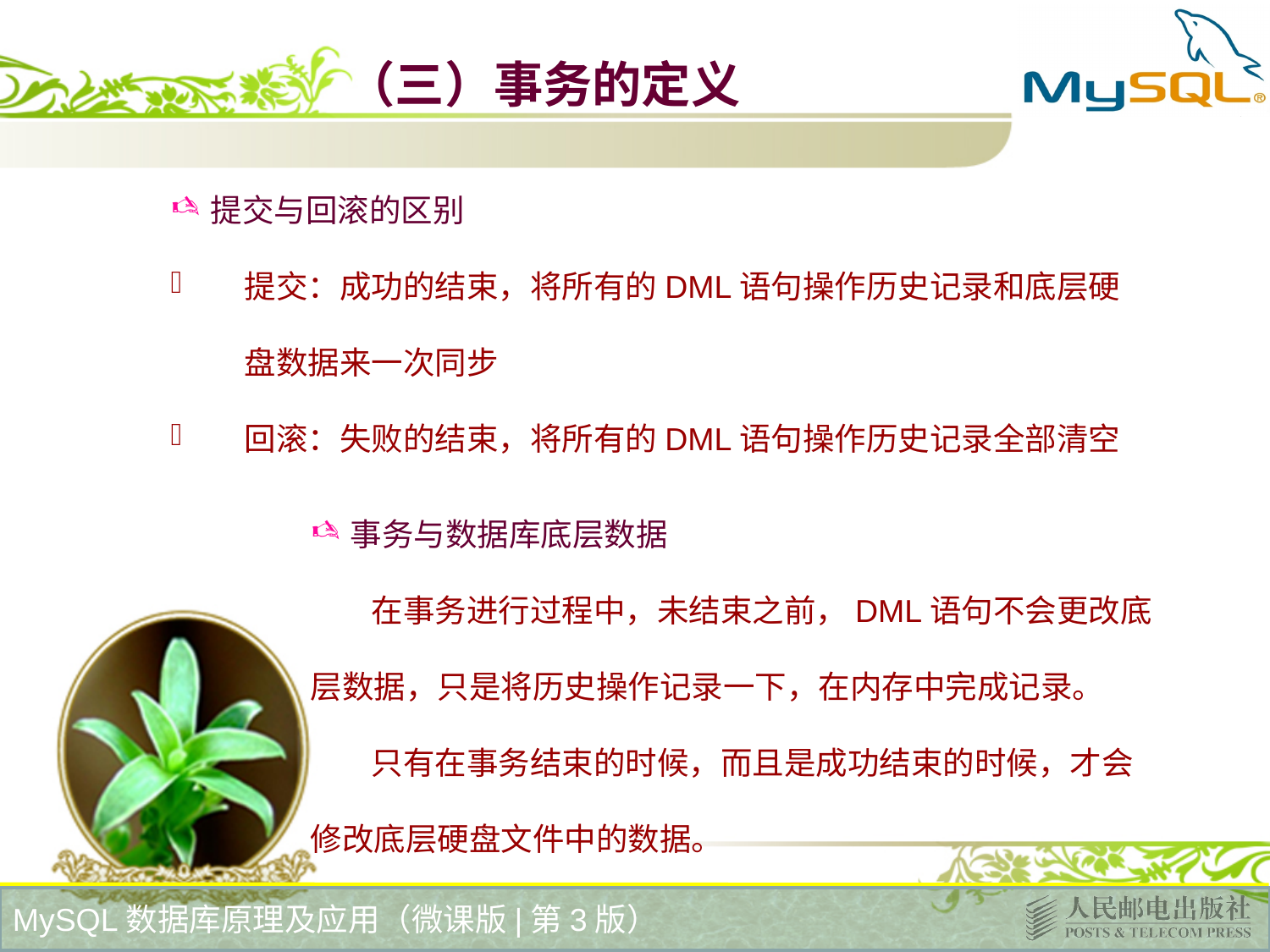

# （三）事务的定义
提交与回滚的区别
提交：成功的结束，将所有的DML语句操作历史记录和底层硬盘数据来一次同步
回滚：失败的结束，将所有的DML语句操作历史记录全部清空
事务与数据库底层数据
在事务进行过程中，未结束之前，DML语句不会更改底层数据，只是将历史操作记录一下，在内存中完成记录。
只有在事务结束的时候，而且是成功结束的时候，才会修改底层硬盘文件中的数据。